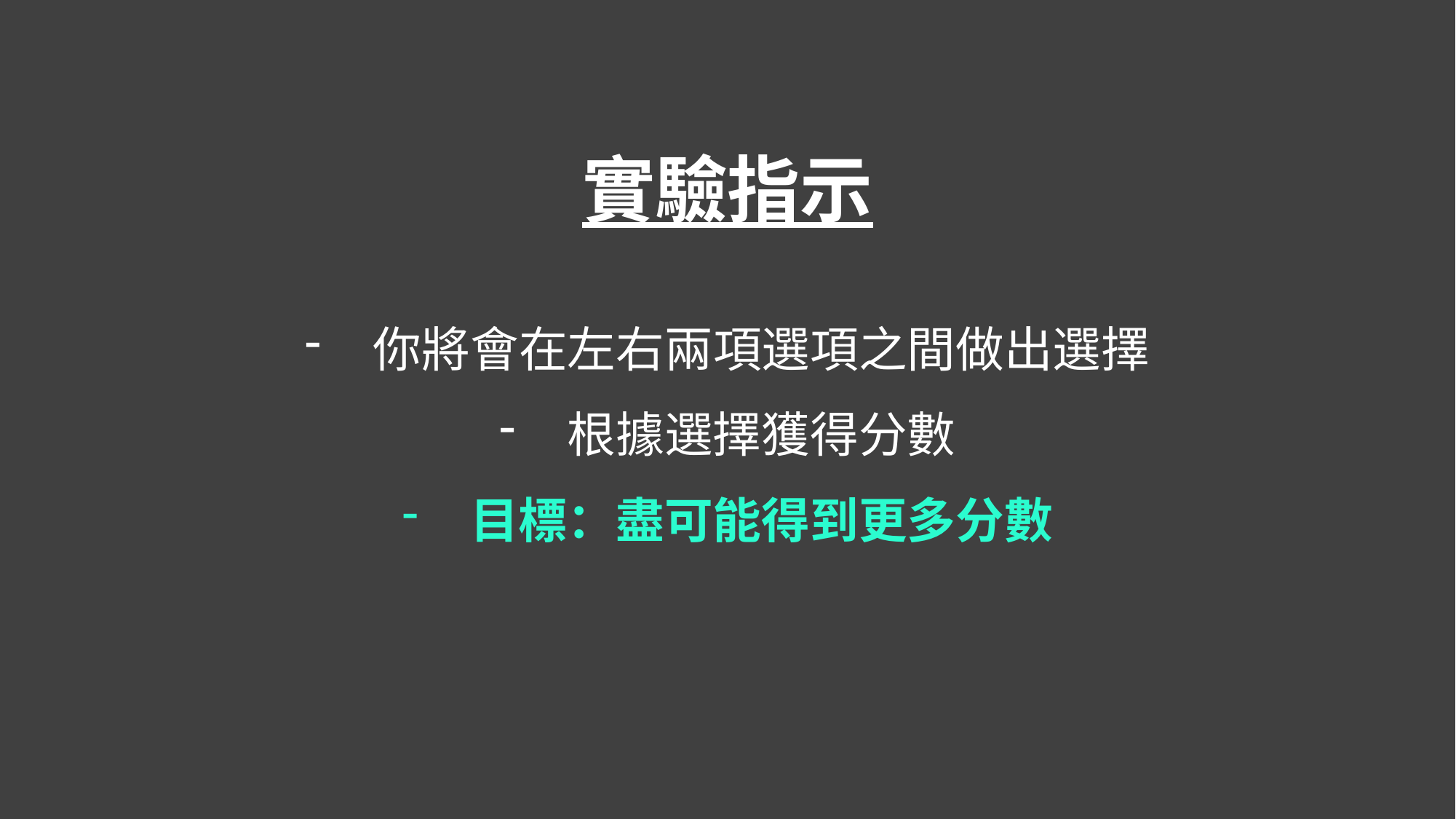

實驗指示
你將會在左右兩項選項之間做出選擇
根據選擇獲得分數
目標：盡可能得到更多分數